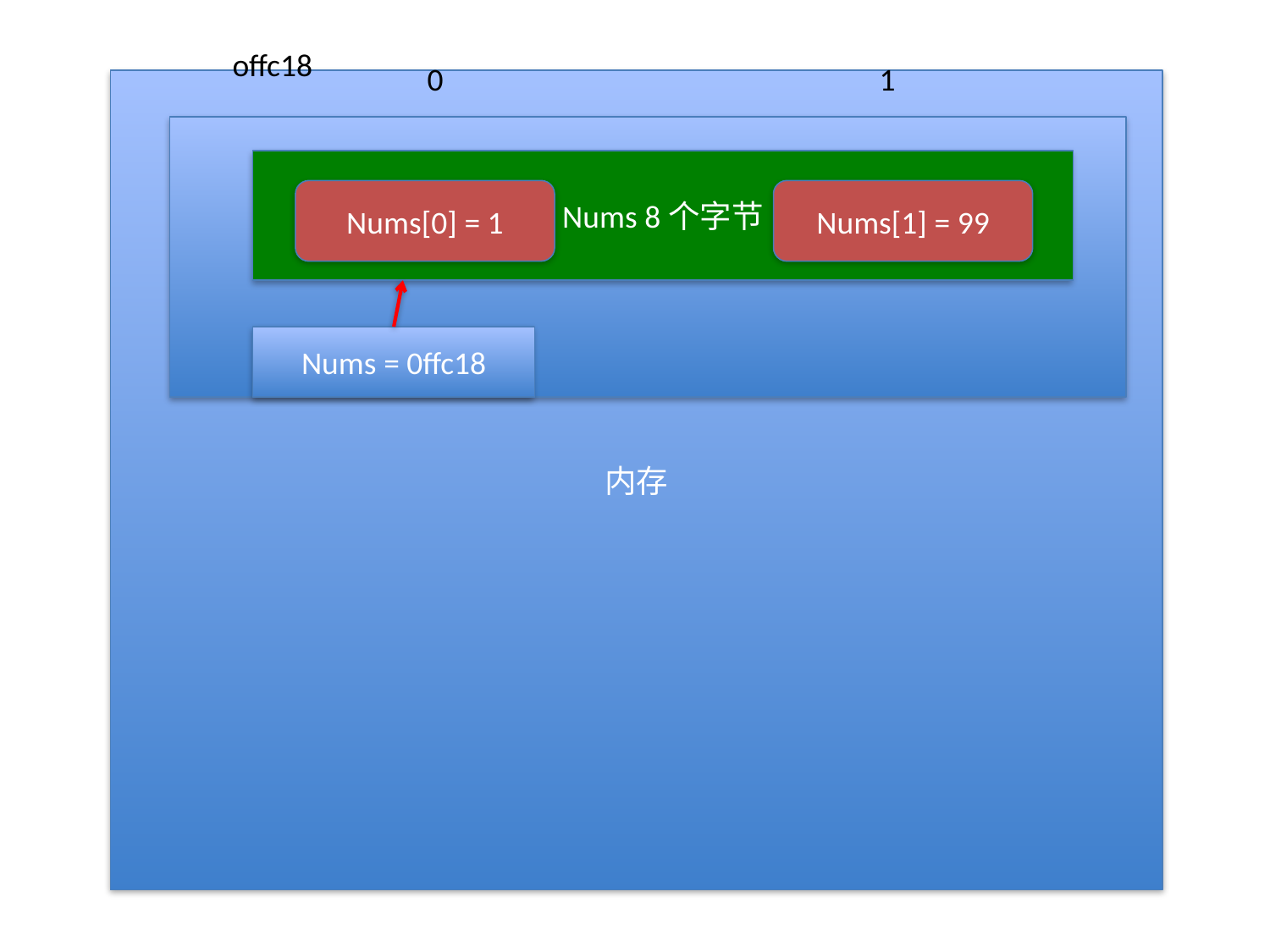

offc18
0
1
内存
main
Nums 8个字节
Nums[0] = 1
Nums[1] = 99
Nums = 0ffc18